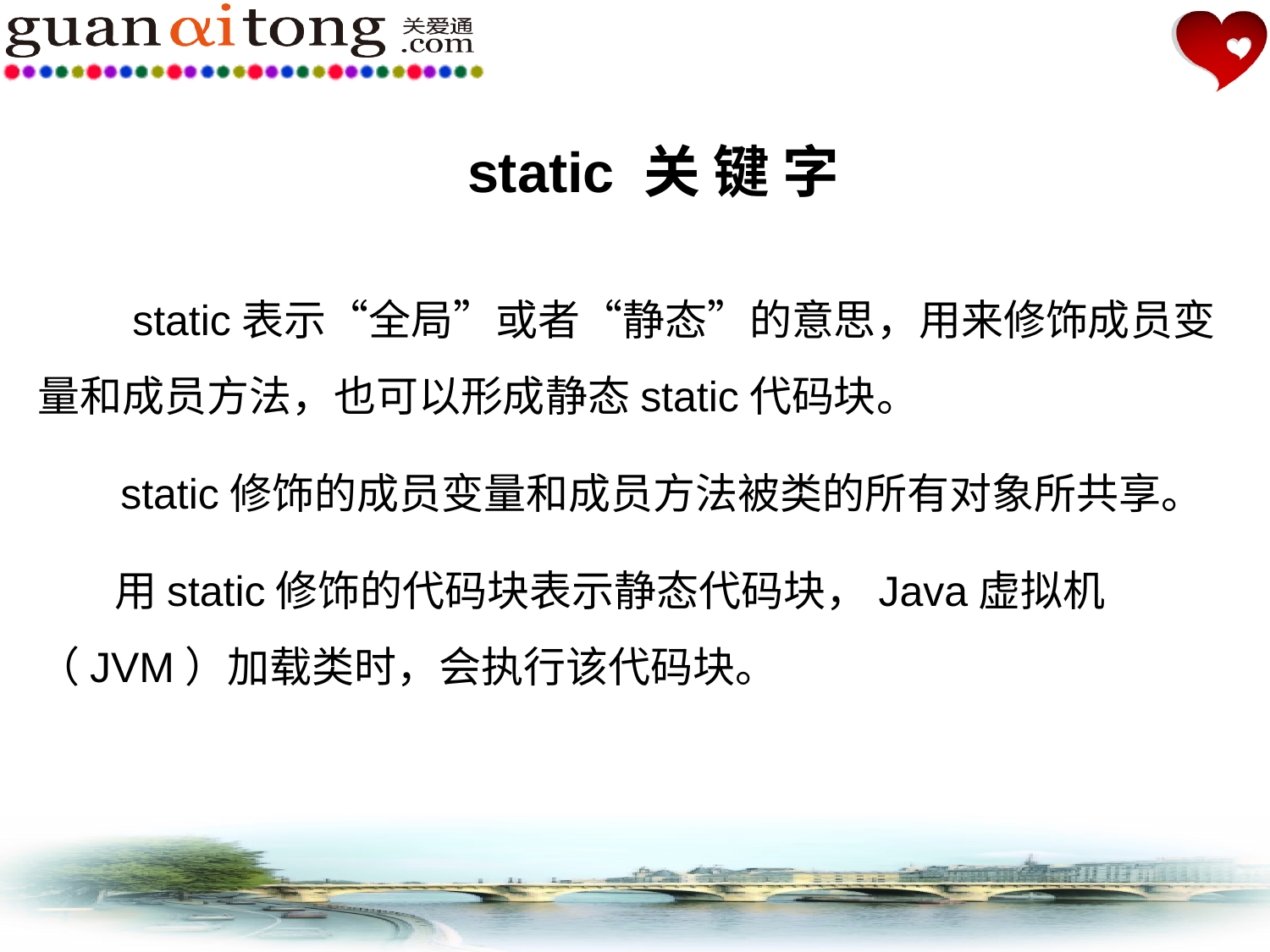

static 关 键 字
        static表示“全局”或者“静态”的意思，用来修饰成员变量和成员方法，也可以形成静态static代码块。
       static修饰的成员变量和成员方法被类的所有对象所共享。
       用static修饰的代码块表示静态代码块，Java虚拟机（JVM）加载类时，会执行该代码块。